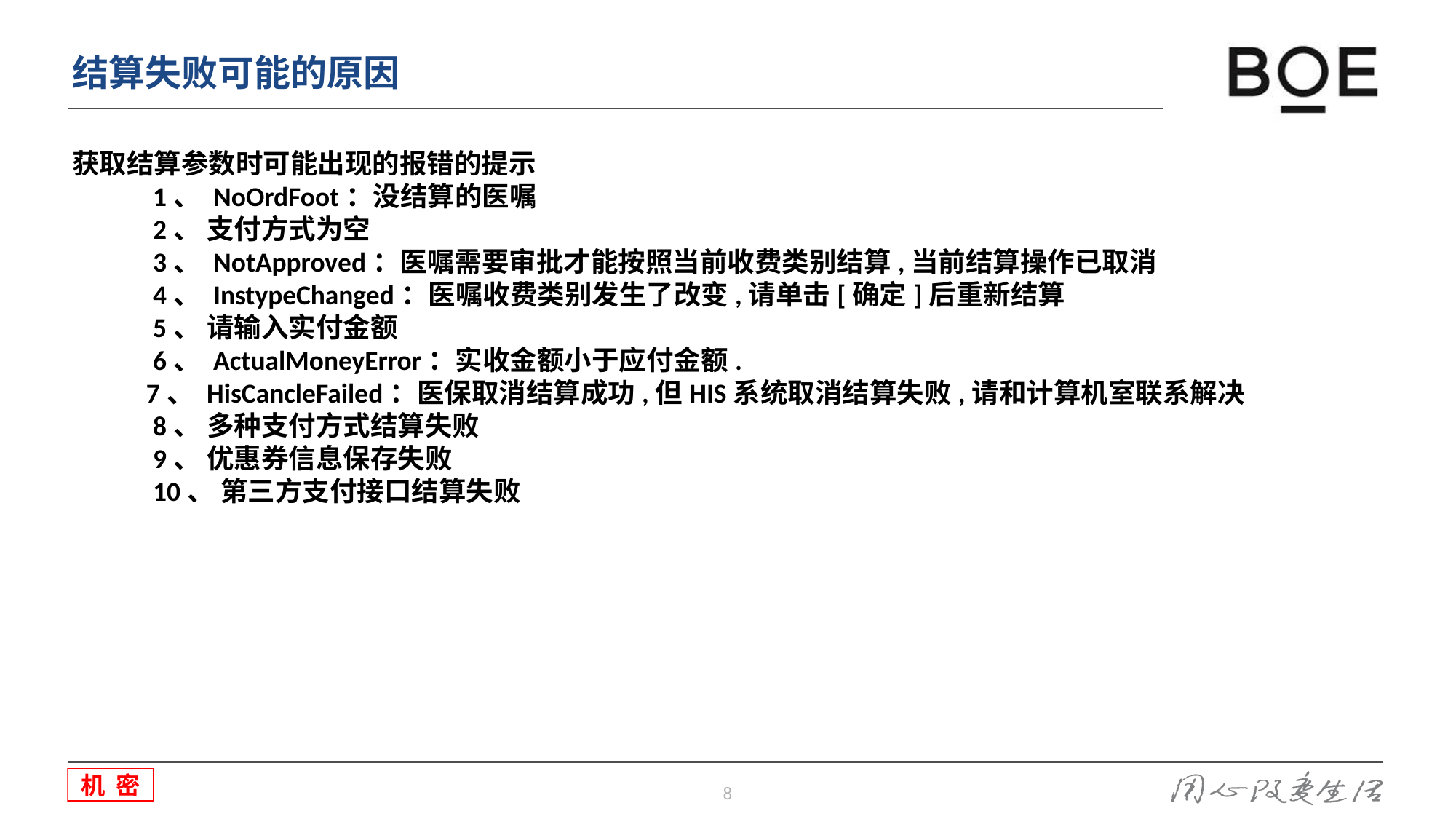

结算失败可能的原因
获取结算参数时可能出现的报错的提示
            1、 NoOrdFoot：没结算的医嘱
            2、 支付方式为空
            3、 NotApproved：医嘱需要审批才能按照当前收费类别结算,当前结算操作已取消
            4、 InstypeChanged：医嘱收费类别发生了改变,请单击[确定]后重新结算
            5、 请输入实付金额
            6、 ActualMoneyError：实收金额小于应付金额.
            7、 HisCancleFailed：医保取消结算成功,但HIS系统取消结算失败,请和计算机室联系解决
            8、 多种支付方式结算失败
            9、 优惠券信息保存失败
            10、 第三方支付接口结算失败
8